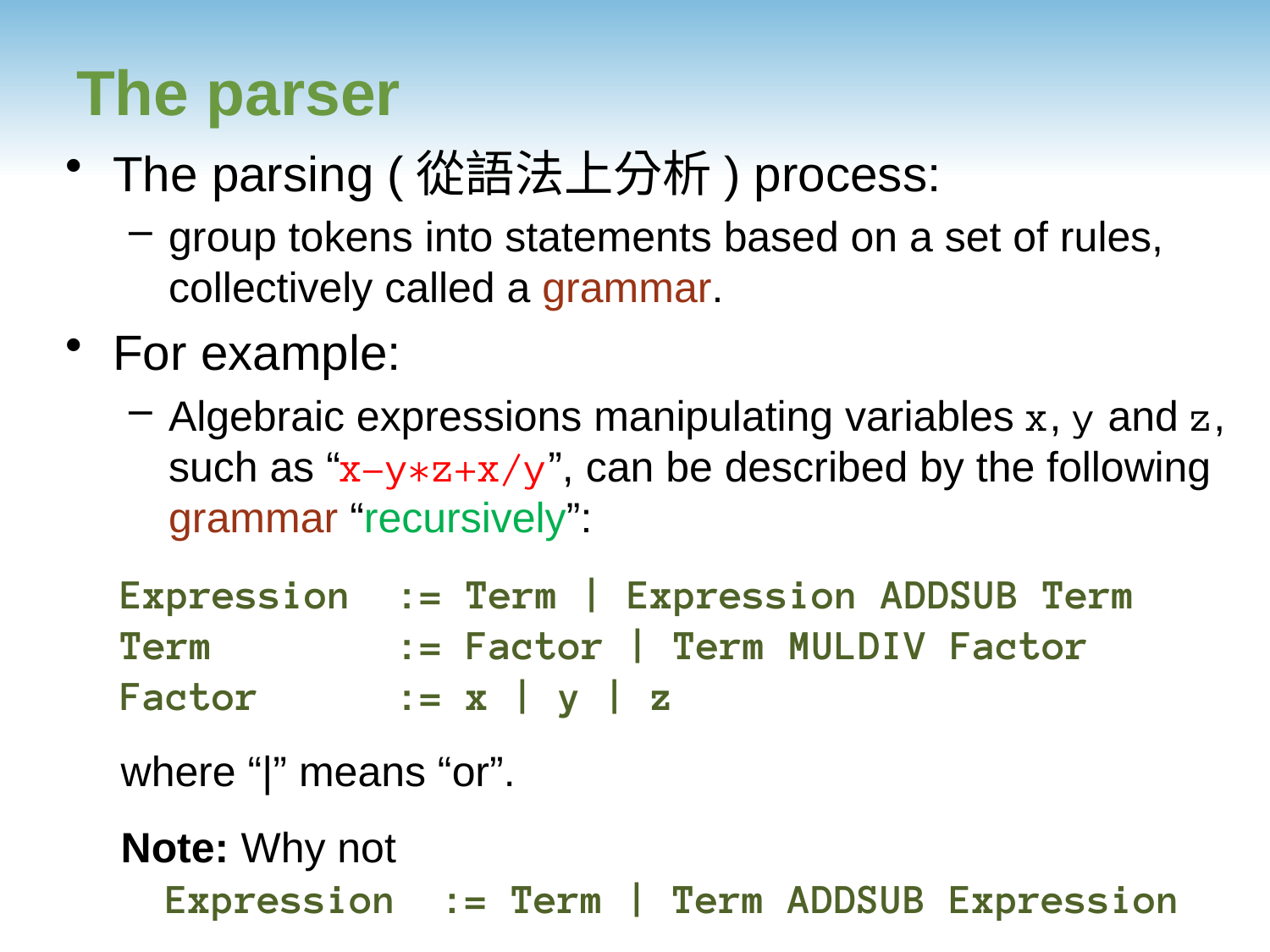

# The parser
The parsing (從語法上分析) process:
group tokens into statements based on a set of rules, collectively called a grammar.
For example:
Algebraic expressions manipulating variables x, y and z, such as “x-y*z+x/y”, can be described by the following grammar “recursively”:

Expression  := Term | Expression ADDSUB Term
Term        := Factor | Term MULDIV Factor
Factor      := x | y | z

where “|” means “or”.

Note: Why not
Expression  := Term | Term ADDSUB Expression